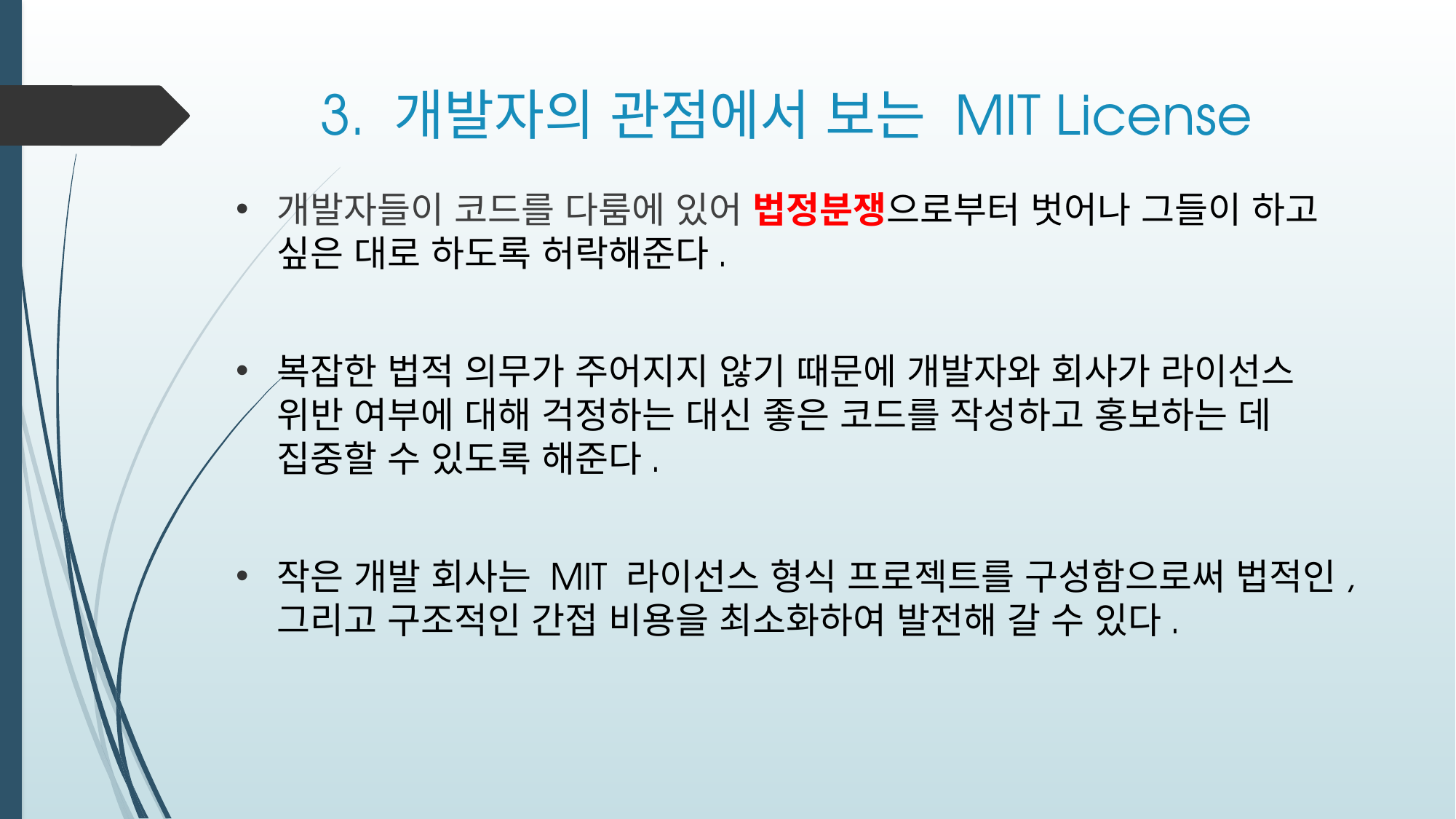

# 3. 개발자의 관점에서 보는 MIT License
개발자들이 코드를 다룸에 있어 법정분쟁으로부터 벗어나 그들이 하고 싶은 대로 하도록 허락해준다.

복잡한 법적 의무가 주어지지 않기 때문에 개발자와 회사가 라이선스 위반 여부에 대해 걱정하는 대신 좋은 코드를 작성하고 홍보하는 데 집중할 수 있도록 해준다.

작은 개발 회사는 MIT 라이선스 형식 프로젝트를 구성함으로써 법적인, 그리고 구조적인 간접 비용을 최소화하여 발전해 갈 수 있다.